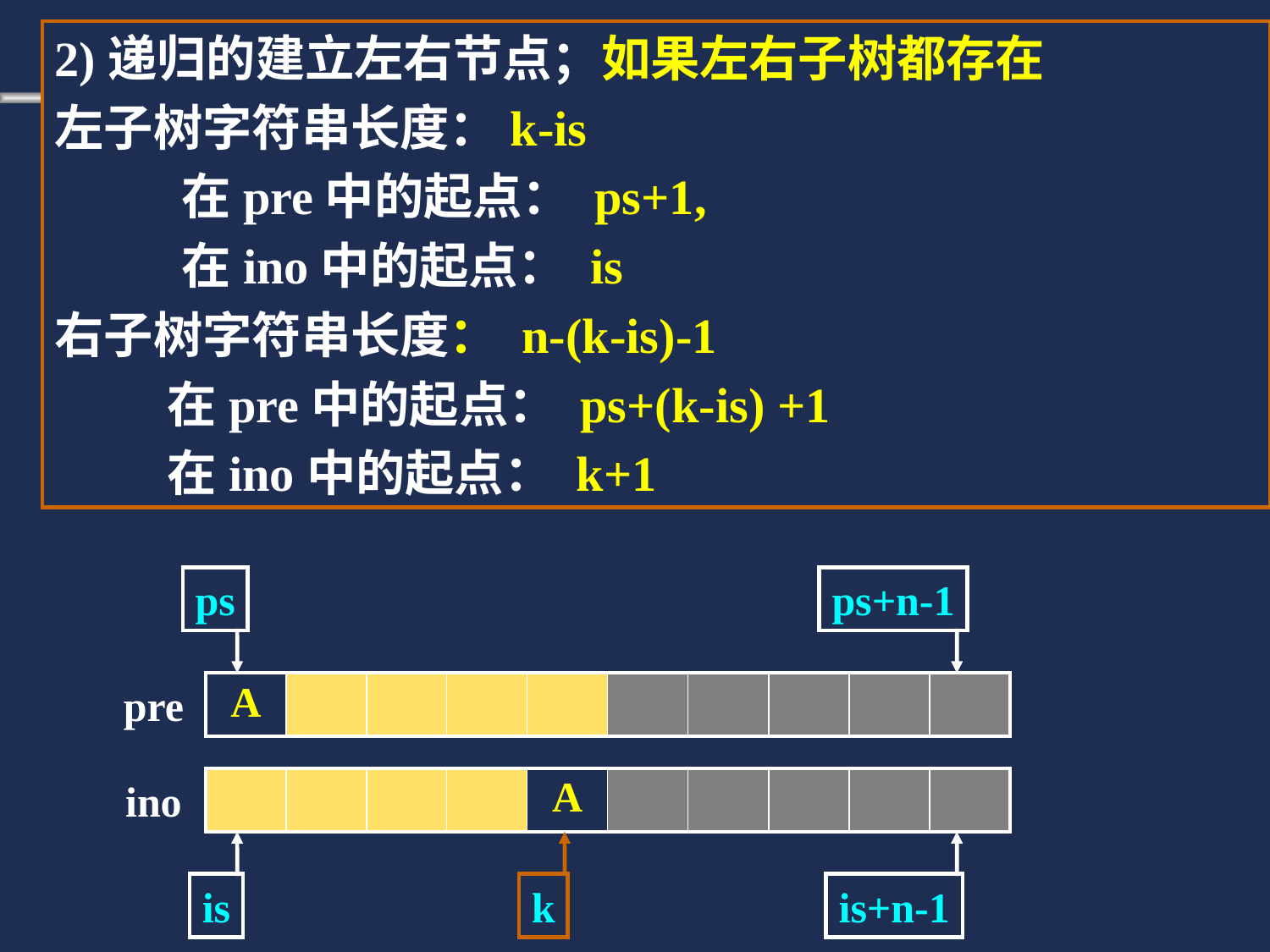

2)递归的建立左右节点；如果左右子树都存在
左子树字符串长度：k-is
	在pre中的起点： ps+1,
	在ino中的起点： is
右子树字符串长度： n-(k-is)-1
         在pre中的起点： ps+(k-is) +1
         在ino中的起点： k+1

ps
ps+n-1

pre
| A |  |  |  |  |  |  |  |  |  |
| --- | --- | --- | --- | --- | --- | --- | --- | --- | --- |
ino
|  |  |  |  | A |  |  |  |  |  |
| --- | --- | --- | --- | --- | --- | --- | --- | --- | --- |

is
is+n-1

k
94